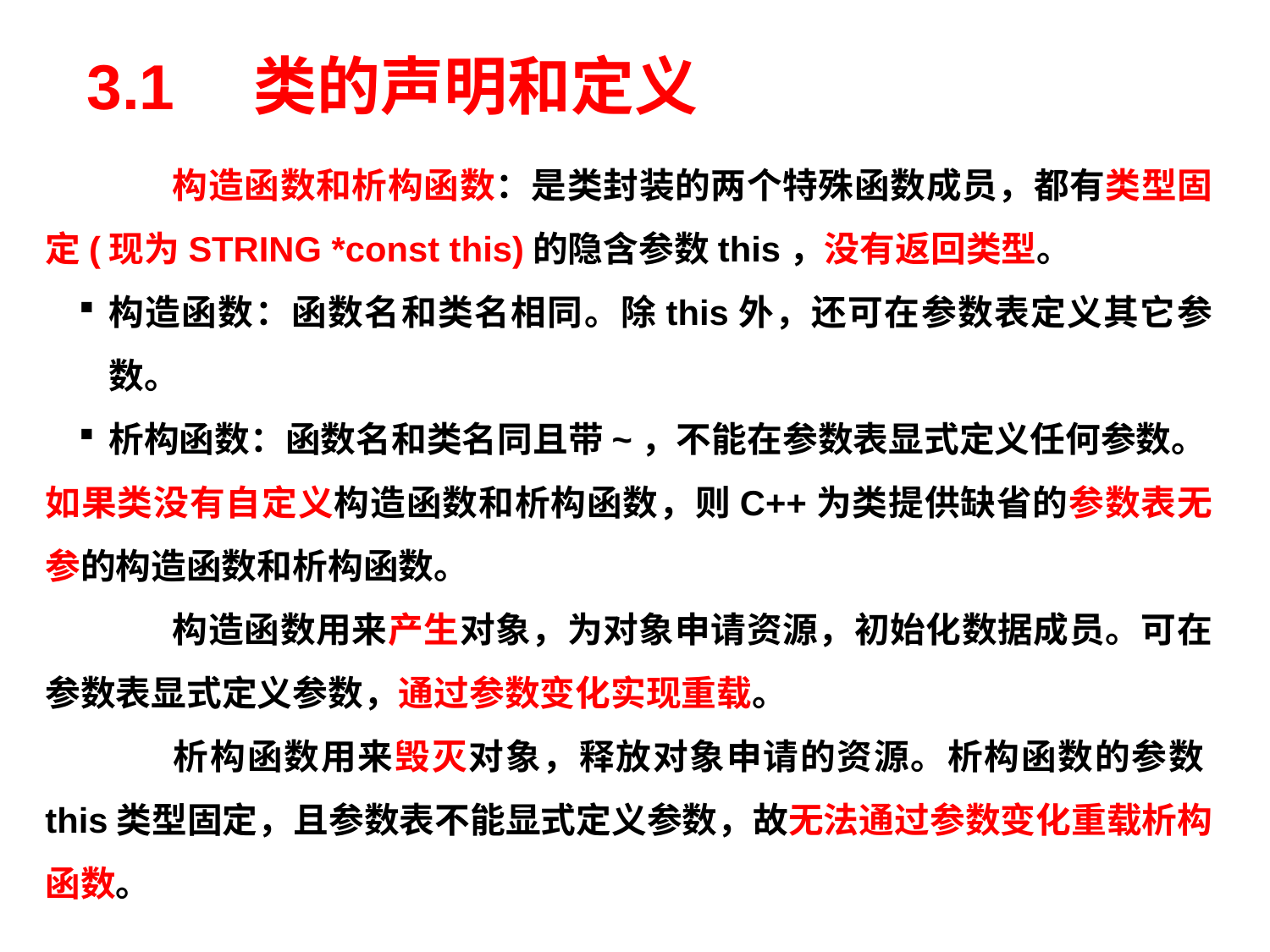

# 3.1　类的声明和定义
	构造函数和析构函数：是类封装的两个特殊函数成员，都有类型固定(现为STRING *const this)的隐含参数this，没有返回类型。
构造函数：函数名和类名相同。除this外，还可在参数表定义其它参数。
析构函数：函数名和类名同且带~，不能在参数表显式定义任何参数。
如果类没有自定义构造函数和析构函数，则C++为类提供缺省的参数表无参的构造函数和析构函数。
	构造函数用来产生对象，为对象申请资源，初始化数据成员。可在参数表显式定义参数，通过参数变化实现重载。
	析构函数用来毁灭对象，释放对象申请的资源。析构函数的参数this类型固定，且参数表不能显式定义参数，故无法通过参数变化重载析构函数。